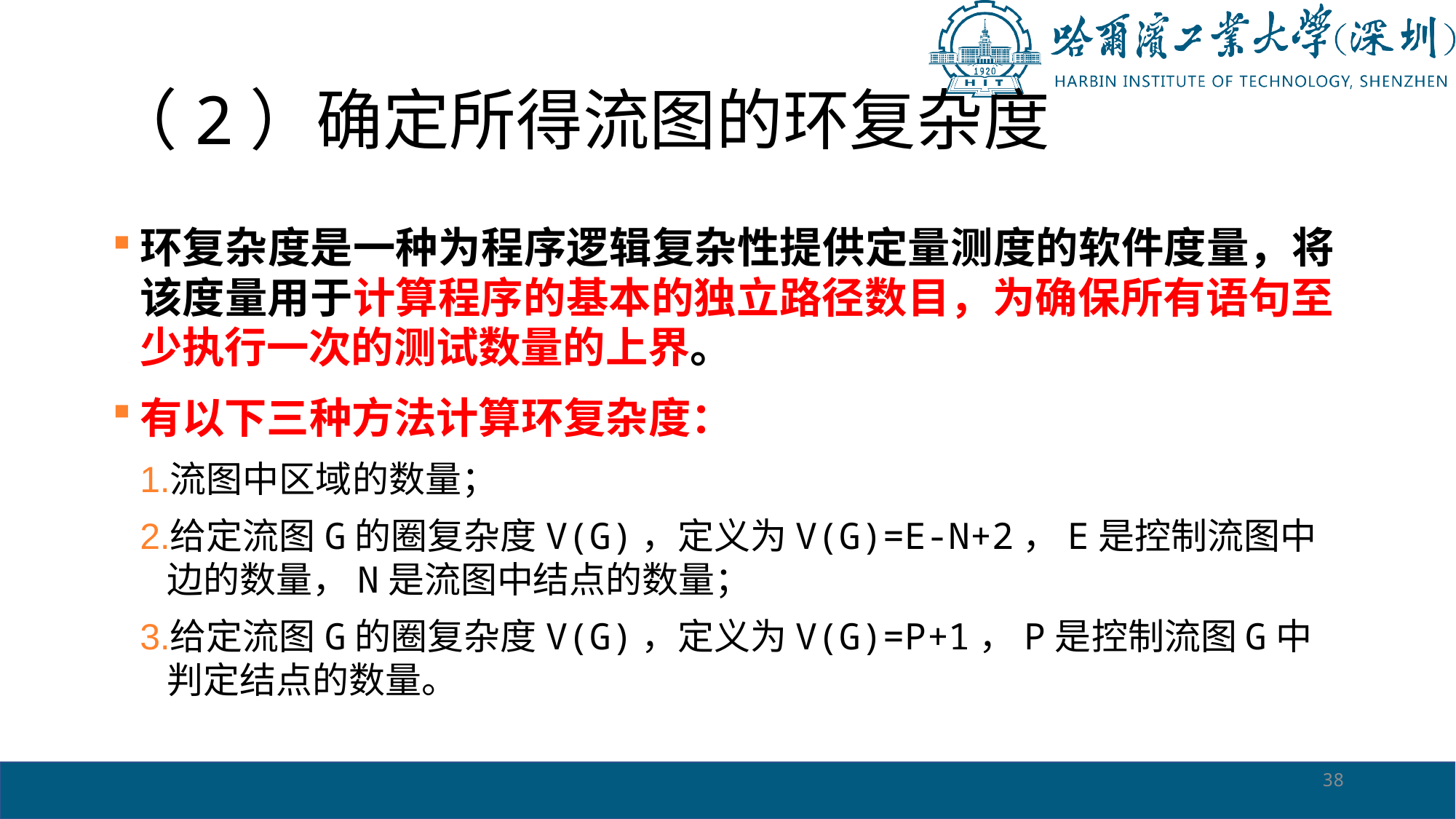

# （2）确定所得流图的环复杂度
环复杂度是一种为程序逻辑复杂性提供定量测度的软件度量，将该度量用于计算程序的基本的独立路径数目，为确保所有语句至少执行一次的测试数量的上界。
有以下三种方法计算环复杂度：
流图中区域的数量；
给定流图G的圈复杂度V(G)，定义为V(G)=E-N+2，E是控制流图中边的数量，N是流图中结点的数量；
给定流图G的圈复杂度V(G)，定义为V(G)=P+1，P是控制流图G中判定结点的数量。

38